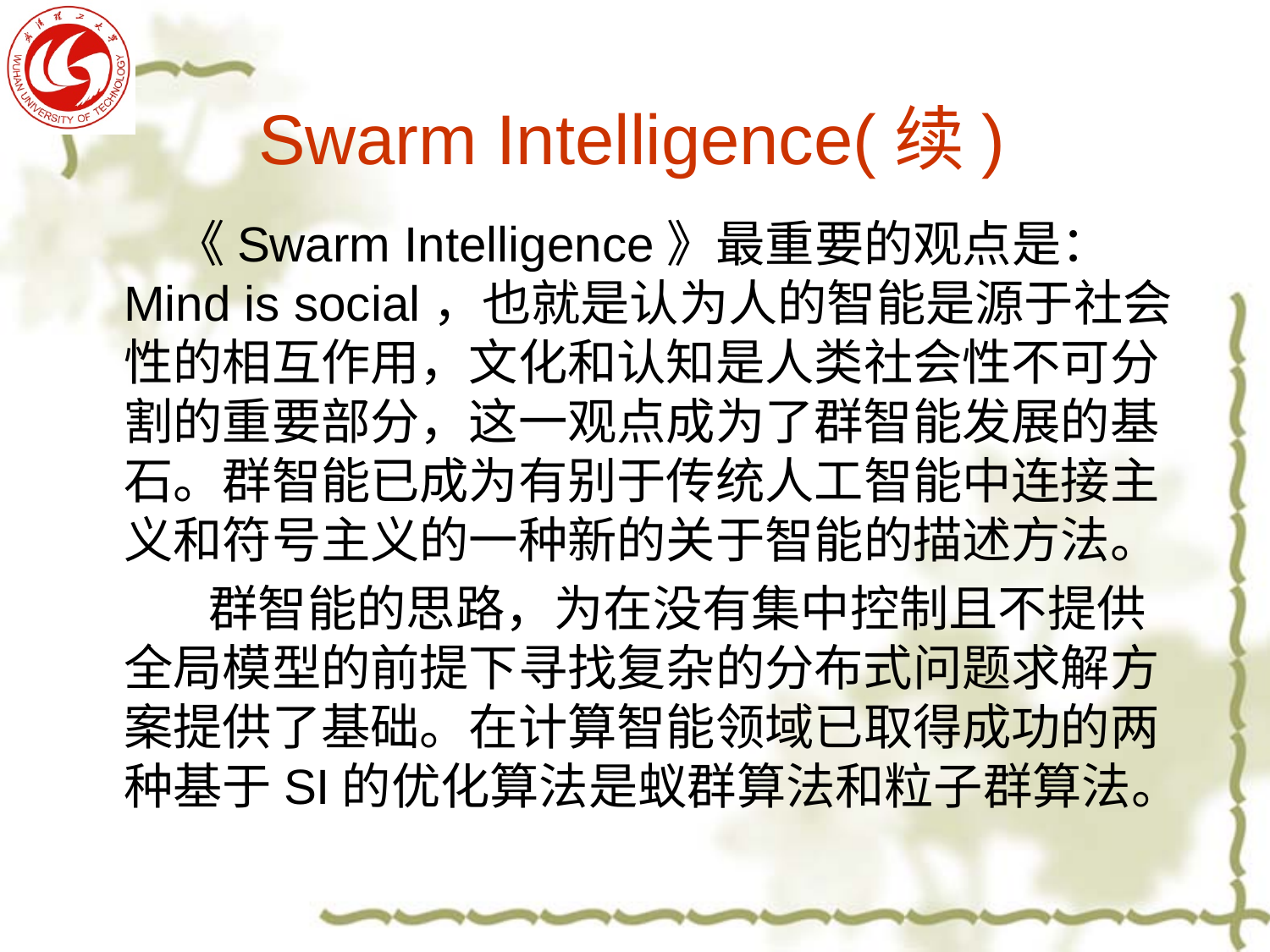

# Swarm Intelligence(续)
        《Swarm Intelligence》最重要的观点是：Mind is social，也就是认为人的智能是源于社会性的相互作用，文化和认知是人类社会性不可分割的重要部分，这一观点成为了群智能发展的基石。群智能已成为有别于传统人工智能中连接主义和符号主义的一种新的关于智能的描述方法。
           群智能的思路，为在没有集中控制且不提供全局模型的前提下寻找复杂的分布式问题求解方案提供了基础。在计算智能领域已取得成功的两种基于SI的优化算法是蚁群算法和粒子群算法。